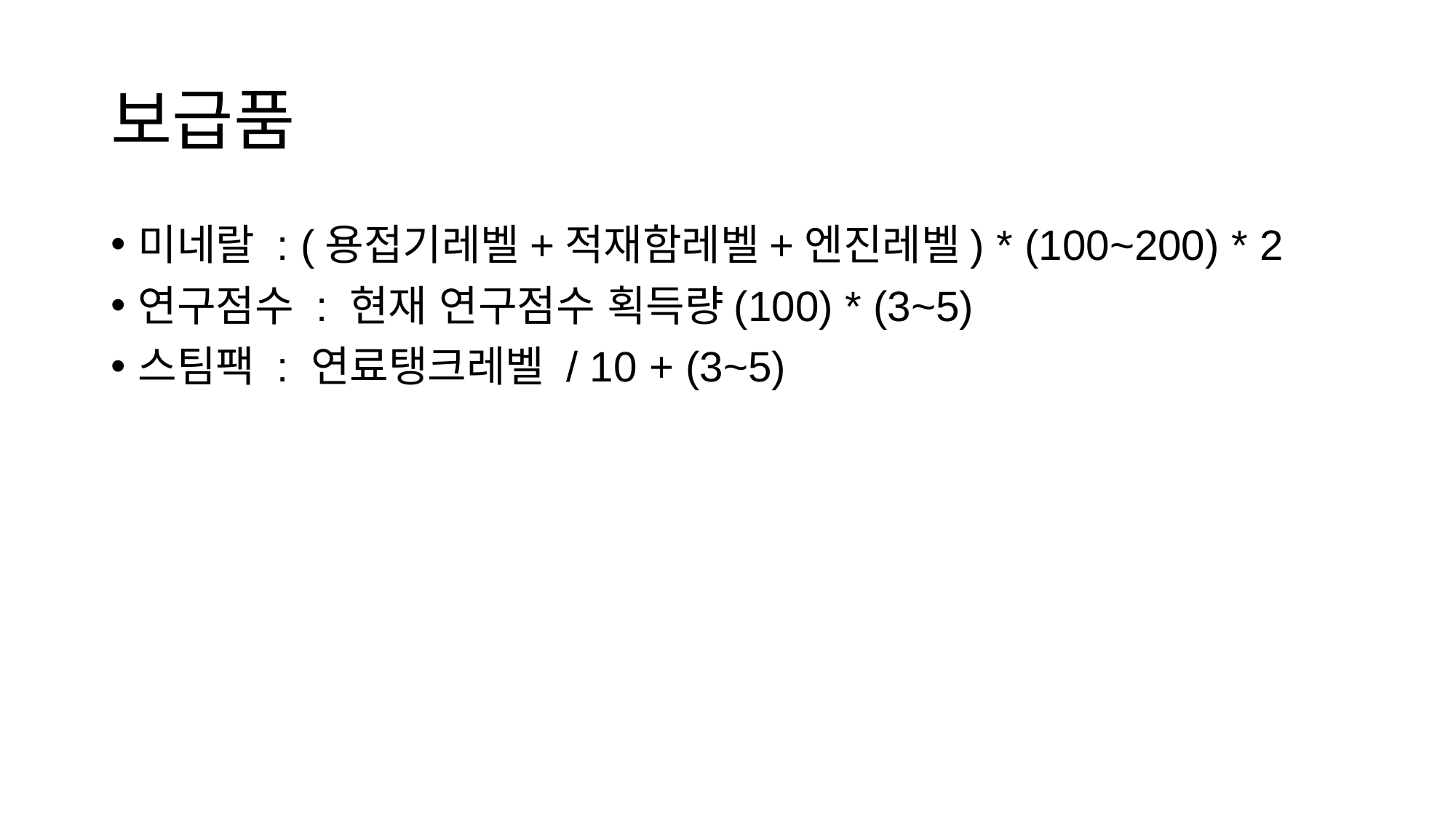

# 보급품
미네랄 : (용접기레벨+적재함레벨+엔진레벨) * (100~200) * 2
연구점수 : 현재 연구점수 획득량(100) * (3~5)
스팀팩 : 연료탱크레벨 / 10 + (3~5)